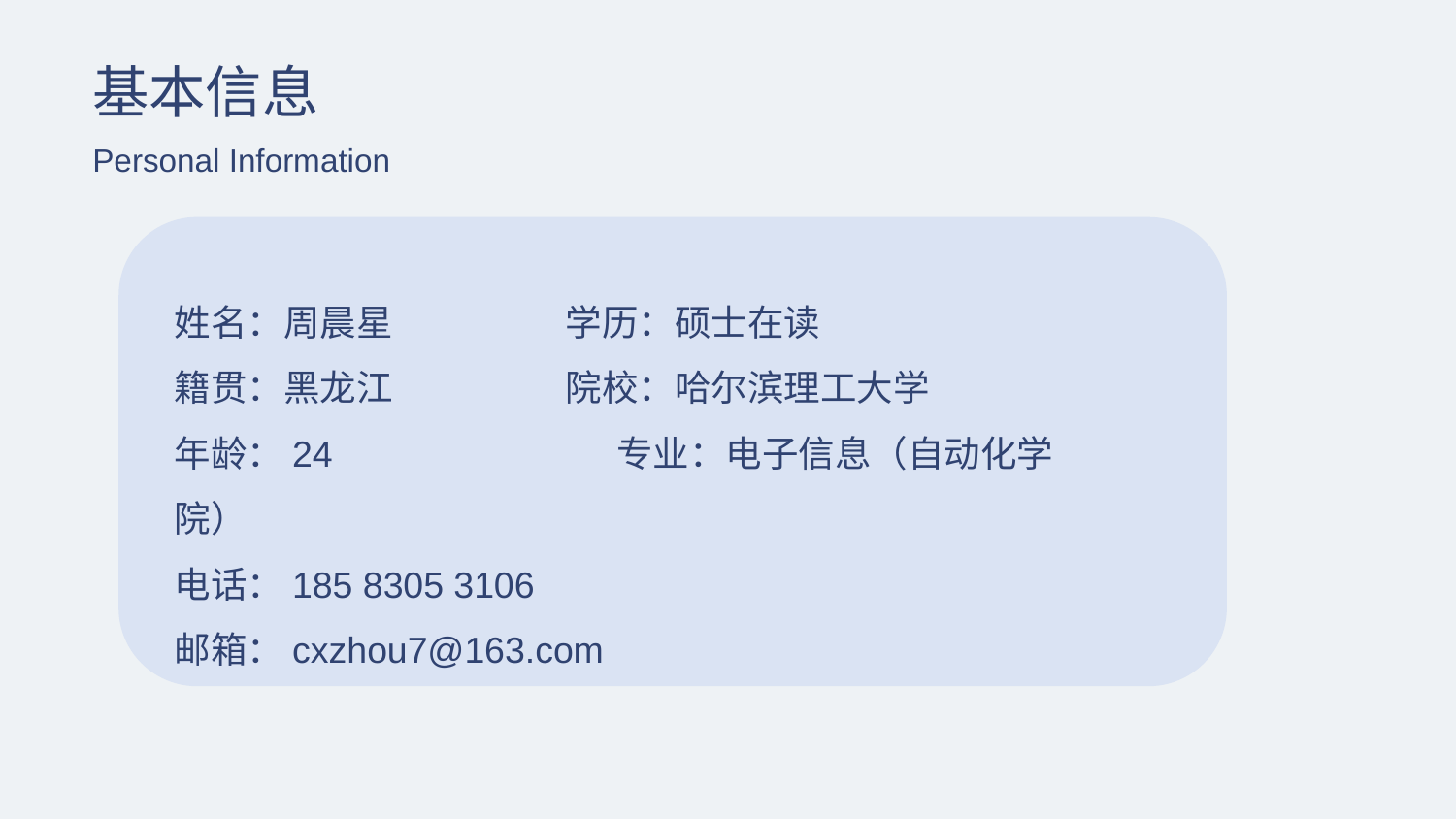

基本信息
Personal Information

姓名：周晨星                     学历：硕士在读
籍贯：黑龙江                     院校：哈尔滨理工大学
年龄：24                           专业：电子信息（自动化学院）
电话：185 8305 3106
邮箱：cxzhou7@163.com